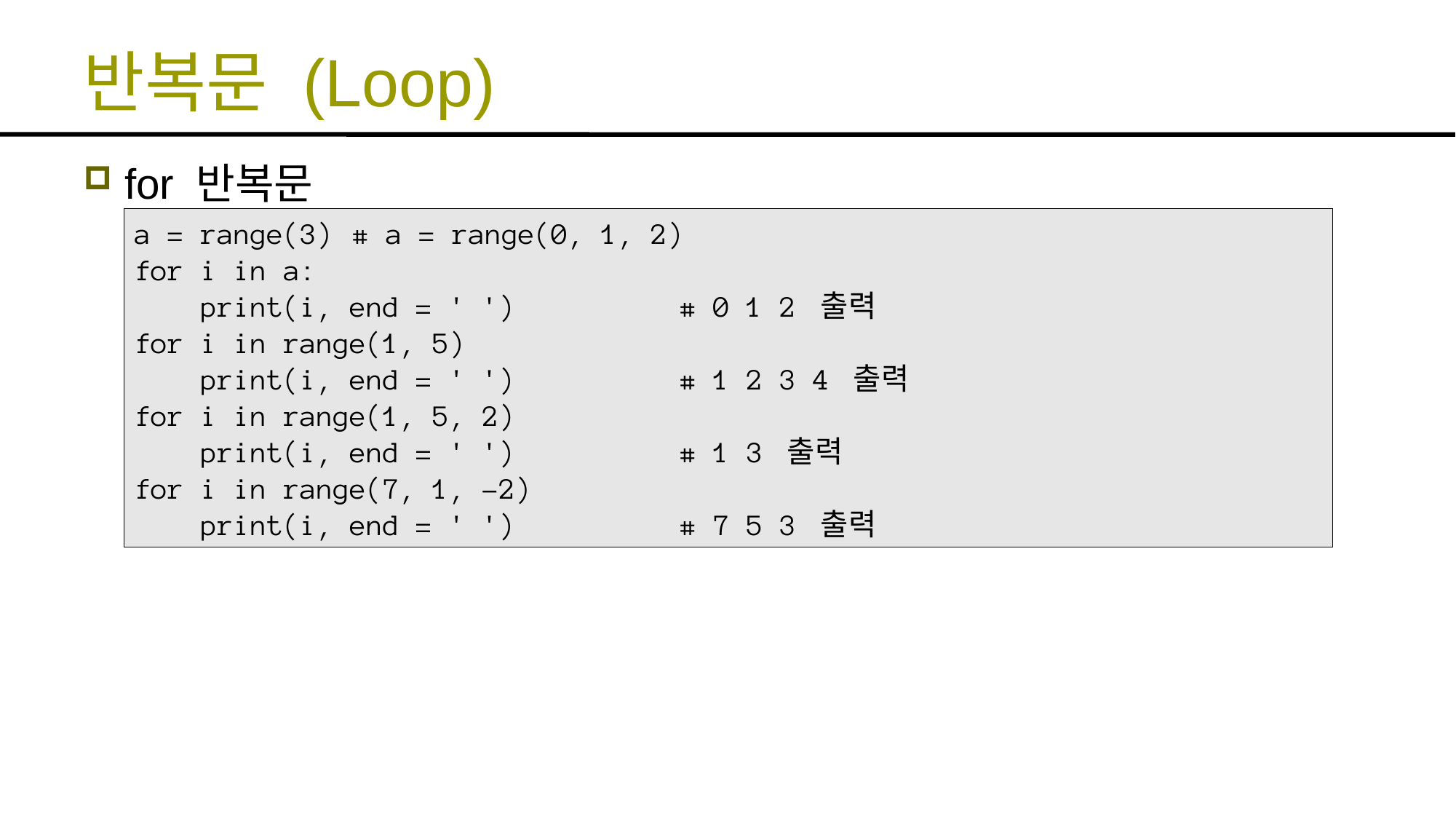

# 반복문 (Loop)
for 반복문

a = range(3)	# a = range(0, 1, 2)
for i in a:
    print(i, end = ' ')		# 0 1 2 출력
for i in range(1, 5)
    print(i, end = ' ')		# 1 2 3 4 출력
for i in range(1, 5, 2)
    print(i, end = ' ')		# 1 3 출력
for i in range(7, 1, -2)
    print(i, end = ' ')		# 7 5 3 출력